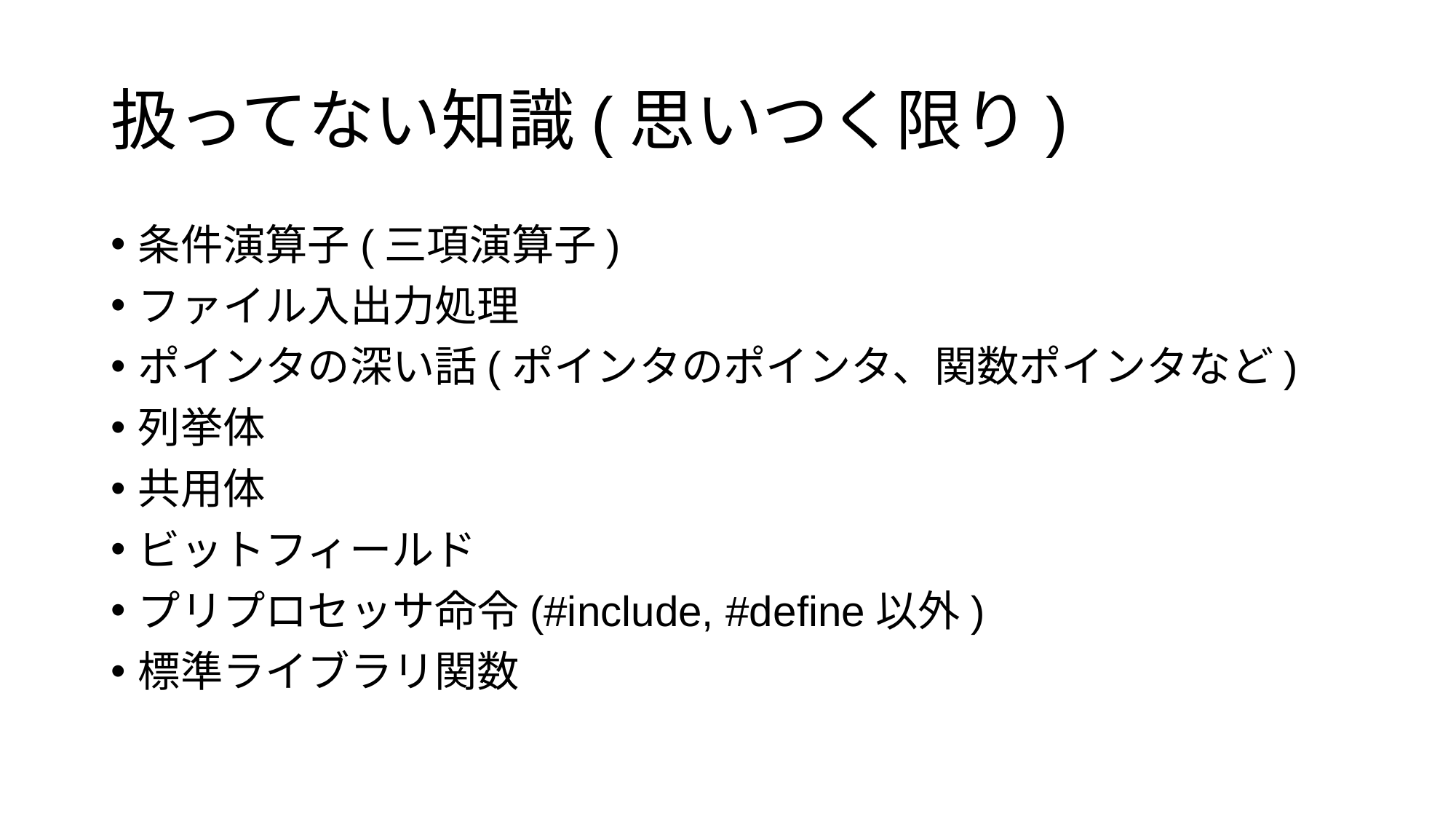

# 扱ってない知識(思いつく限り)
条件演算子(三項演算子)
ファイル入出力処理
ポインタの深い話(ポインタのポインタ、関数ポインタなど)
列挙体
共用体
ビットフィールド
プリプロセッサ命令(#include, #define以外)
標準ライブラリ関数